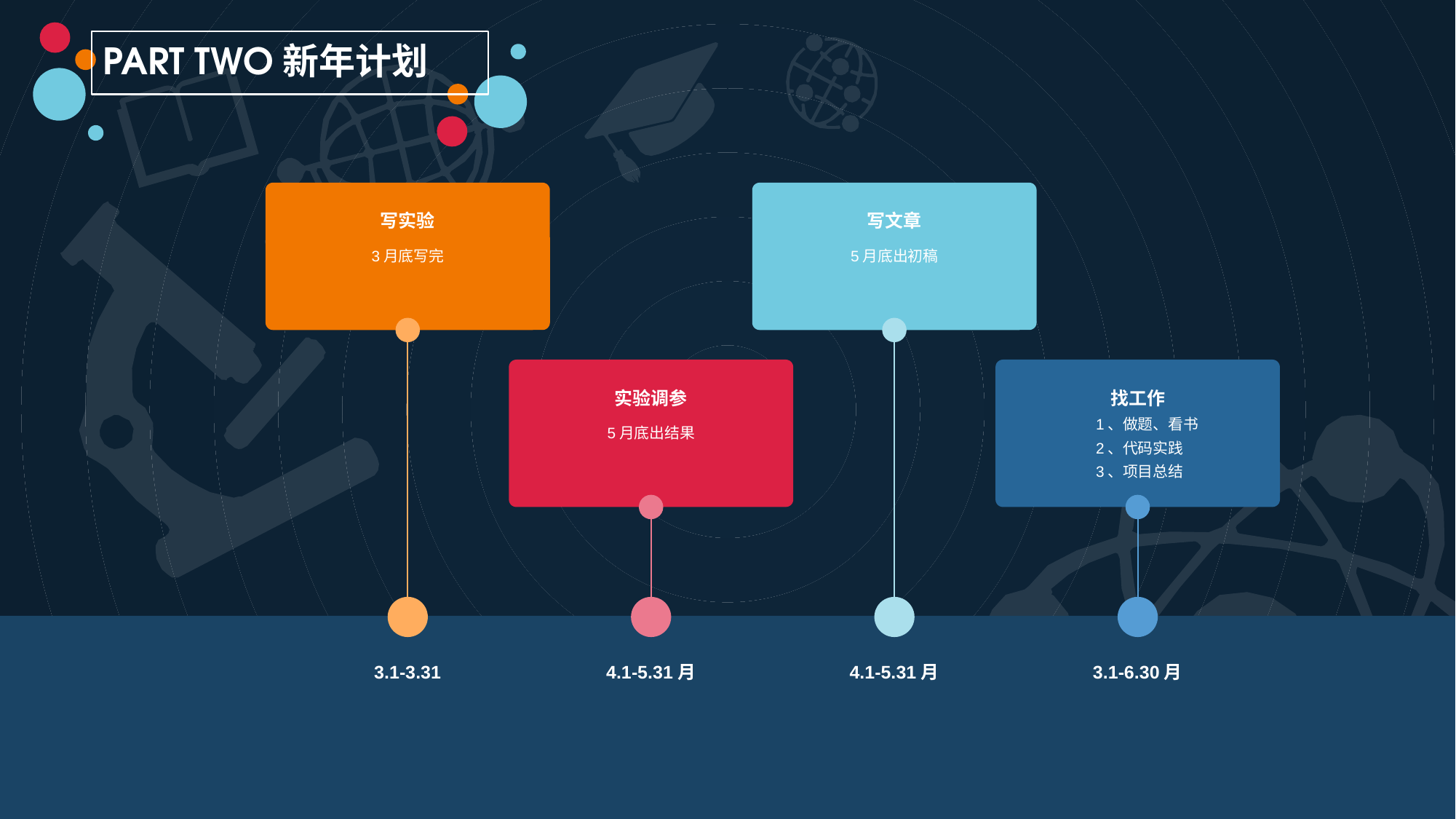

PART TWO新年计划

写实验
3月底写完

写文章
5月底出初稿

实验调参
5月底出结果

找工作
1、做题、看书
2、代码实践
3、项目总结

3.1-3.31
4.1-5.31月
4.1-5.31月
3.1-6.30月